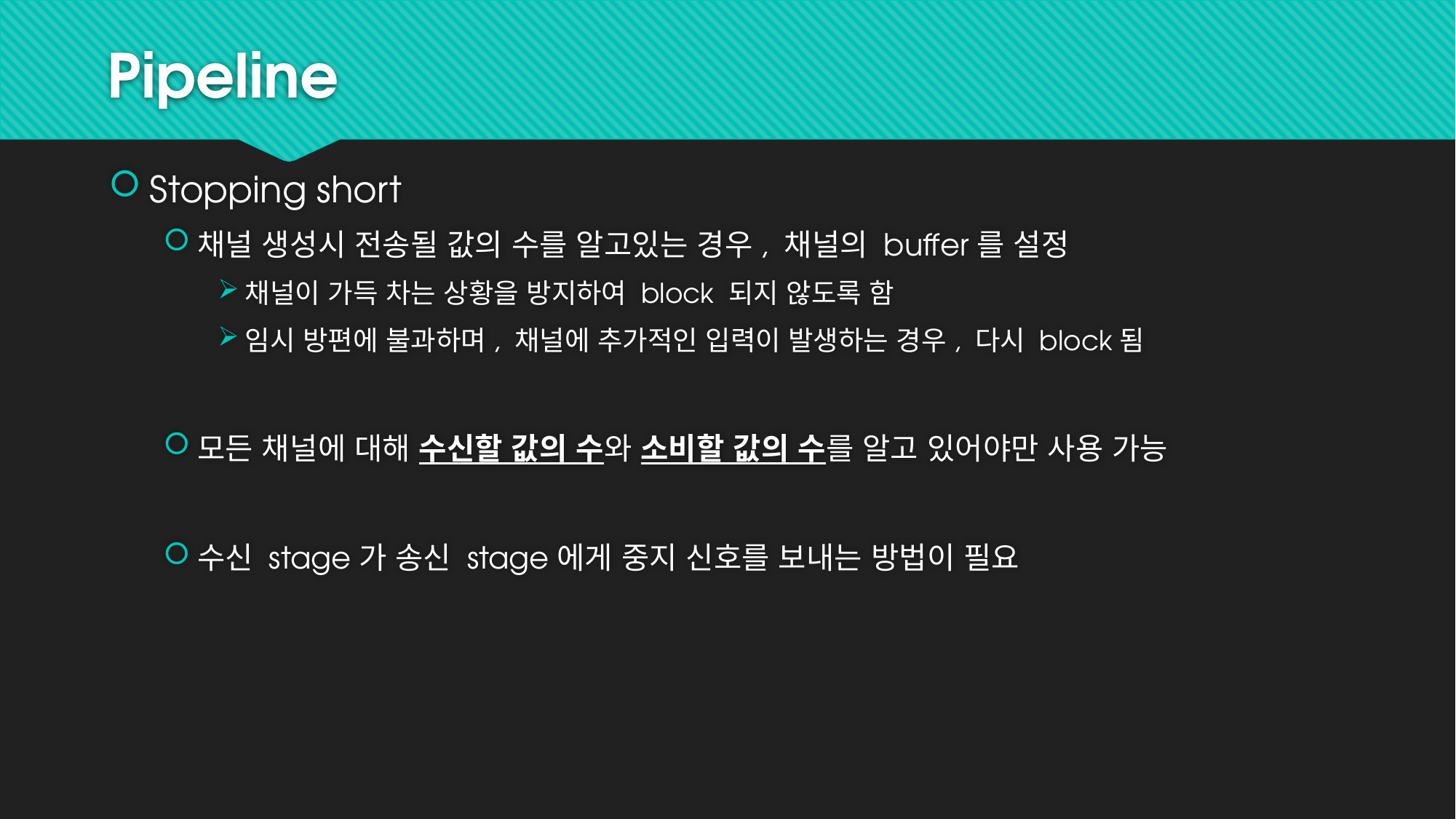

# Pipeline
Stopping short
채널 생성시 전송될 값의 수를 알고있는 경우, 채널의 buffer를 설정
채널이 가득 차는 상황을 방지하여 block 되지 않도록 함
임시 방편에 불과하며, 채널에 추가적인 입력이 발생하는 경우, 다시 block됨

모든 채널에 대해 수신할 값의 수와 소비할 값의 수를 알고 있어야만 사용 가능

수신 stage가 송신 stage에게 중지 신호를 보내는 방법이 필요